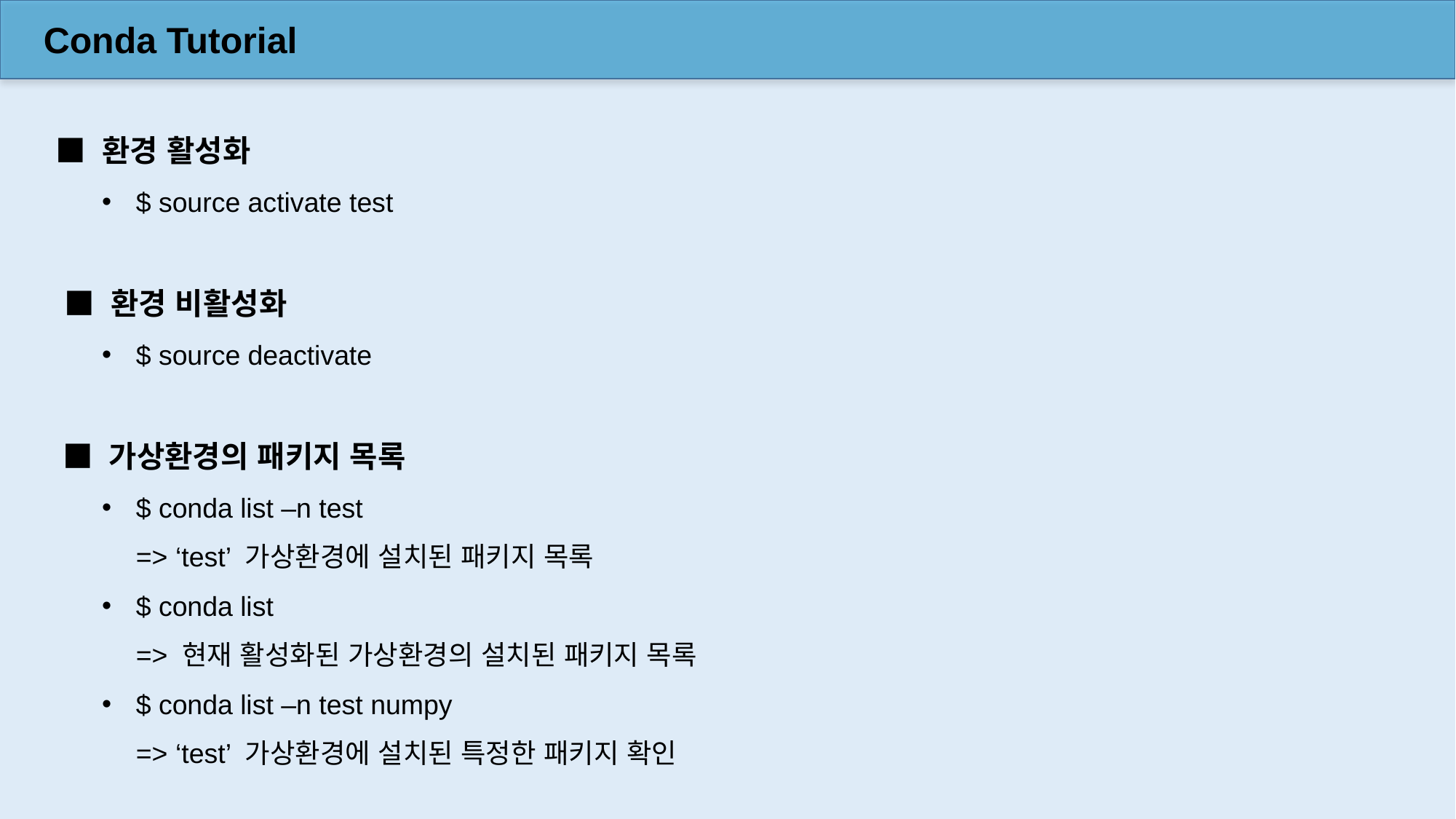

Conda Tutorial
 ■ 환경 활성화
$ source activate test

  ■ 환경 비활성화
$ source deactivate

  ■ 가상환경의 패키지 목록
$ conda list –n test
=> ‘test’ 가상환경에 설치된 패키지 목록
$ conda list
=> 현재 활성화된 가상환경의 설치된 패키지 목록
$ conda list –n test numpy
=> ‘test’ 가상환경에 설치된 특정한 패키지 확인